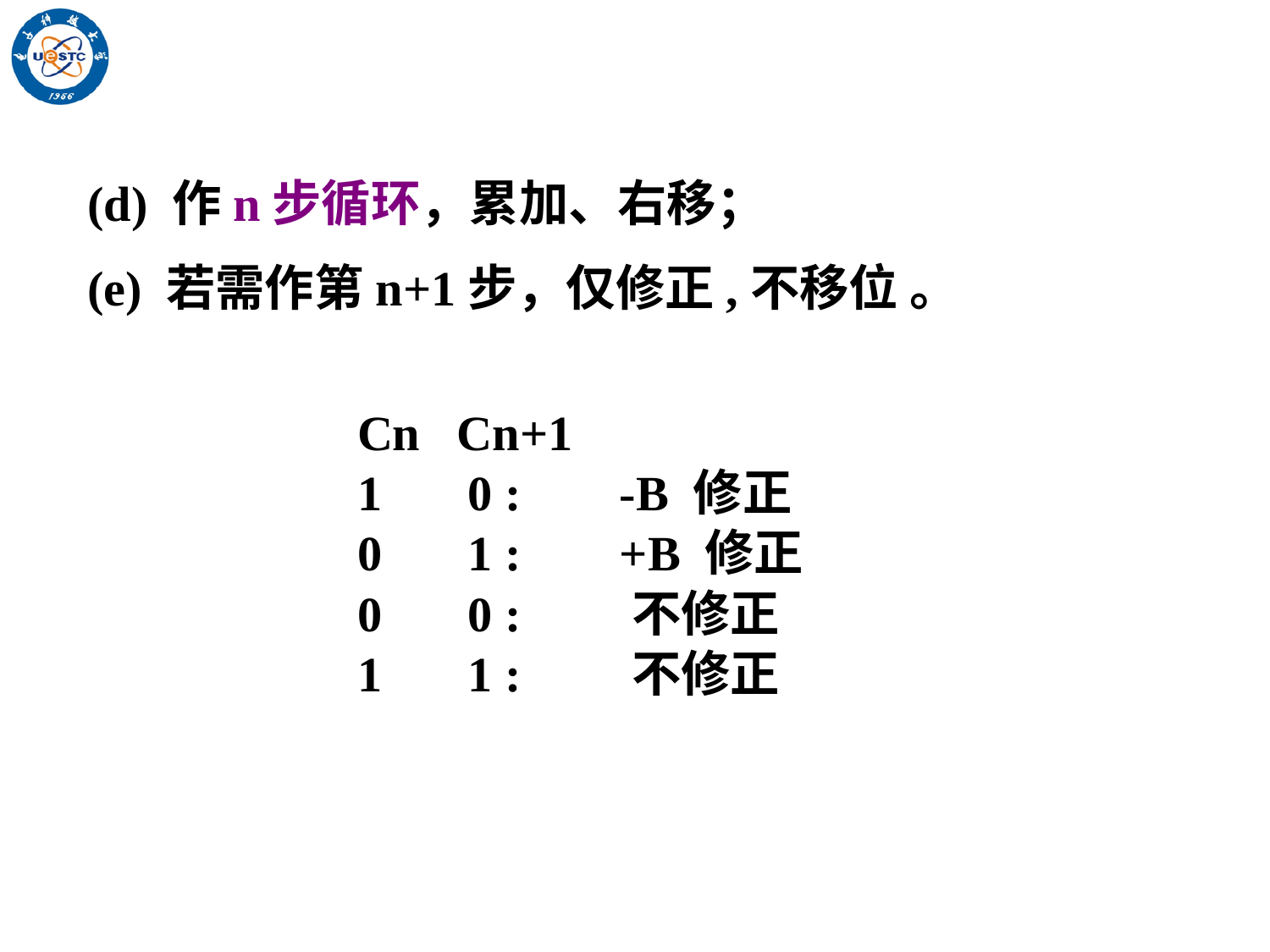

(d) 作n步循环，累加、右移；
(e) 若需作第n+1步，仅修正,不移位 。
Cn   Cn+1
1       0 :        -B 修正
0       1 :        +B 修正
0       0 :        不修正
1       1 :        不修正